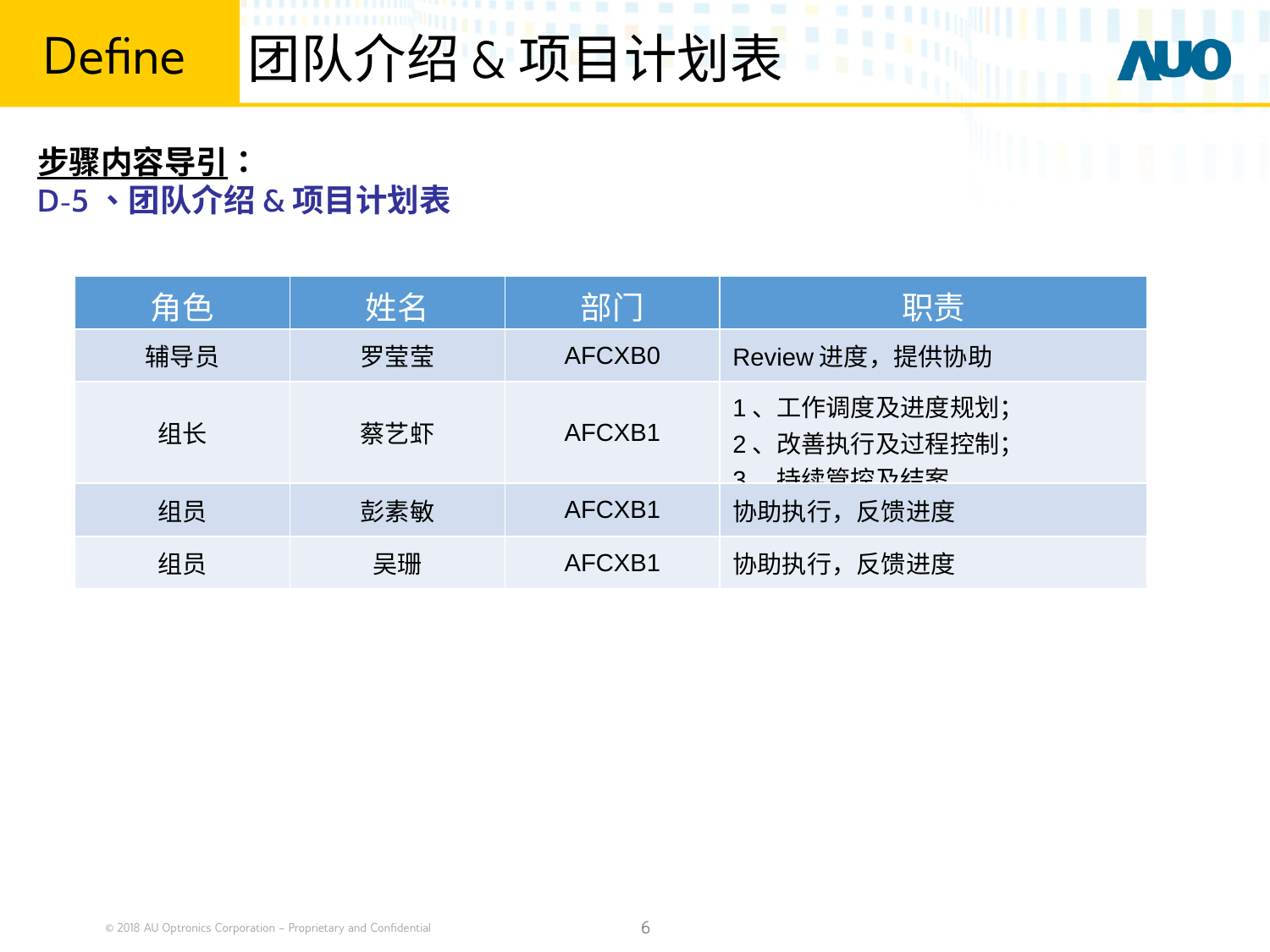

Define
# 团队介绍&项目计划表
步骤内容导引：
D-5、团队介绍&项目计划表

| 角色 | 姓名 | 部门 | 职责 |
| --- | --- | --- | --- |
| 辅导员 | 罗莹莹 | AFCXB0 | Review进度，提供协助 |
| 组长 | 蔡艺虾 | AFCXB1 | 1、工作调度及进度规划； 2、改善执行及过程控制； 3、持续管控及结案 |
| 组员 | 彭素敏 | AFCXB1 | 协助执行，反馈进度 |
| 组员 | 吴珊 | AFCXB1 | 协助执行，反馈进度 |